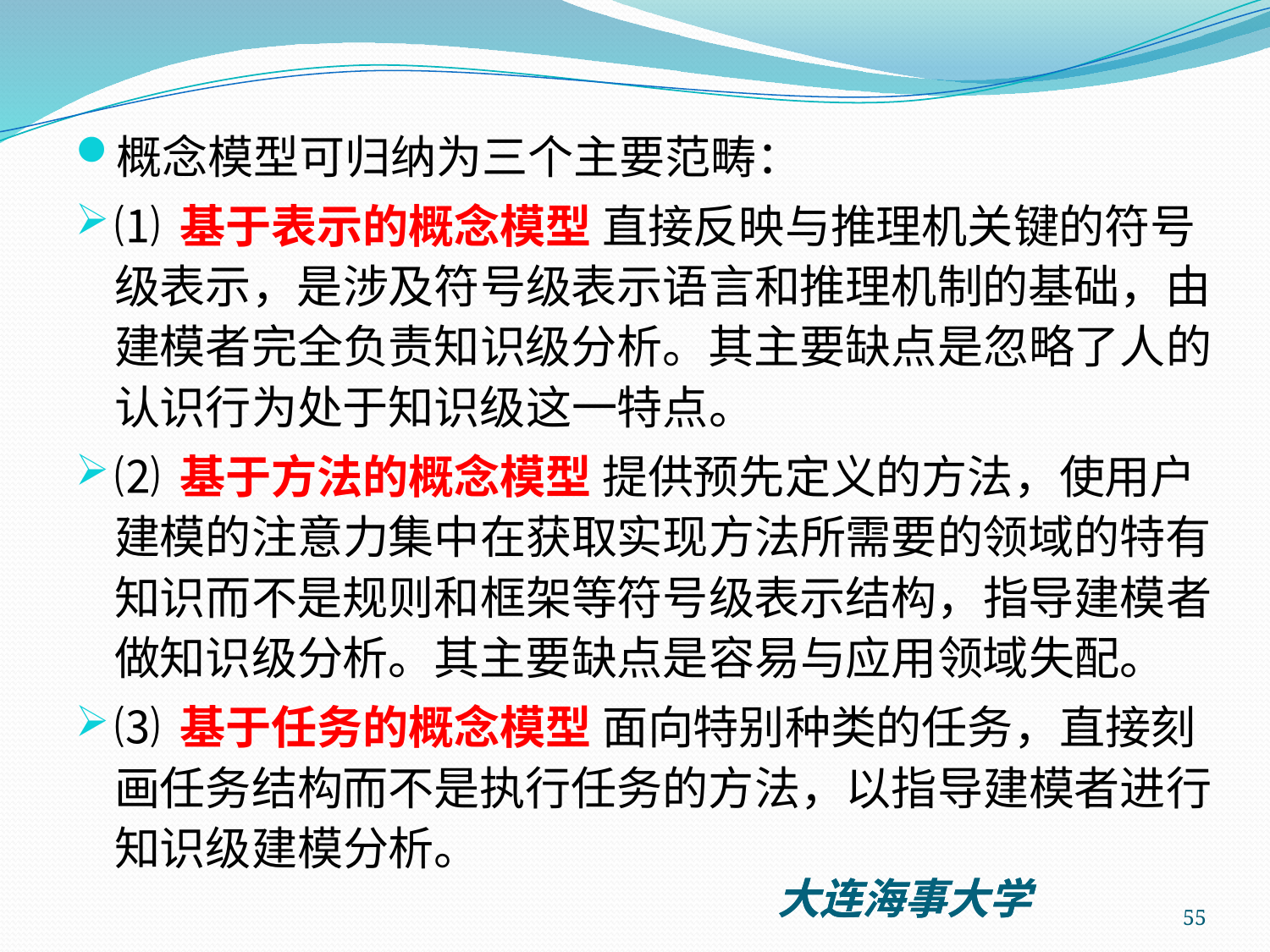

概念模型可归纳为三个主要范畴：
⑴ 基于表示的概念模型 直接反映与推理机关键的符号级表示，是涉及符号级表示语言和推理机制的基础，由建模者完全负责知识级分析。其主要缺点是忽略了人的认识行为处于知识级这一特点。
⑵ 基于方法的概念模型 提供预先定义的方法，使用户建模的注意力集中在获取实现方法所需要的领域的特有知识而不是规则和框架等符号级表示结构，指导建模者做知识级分析。其主要缺点是容易与应用领域失配。
⑶ 基于任务的概念模型 面向特别种类的任务，直接刻画任务结构而不是执行任务的方法，以指导建模者进行知识级建模分析。

55